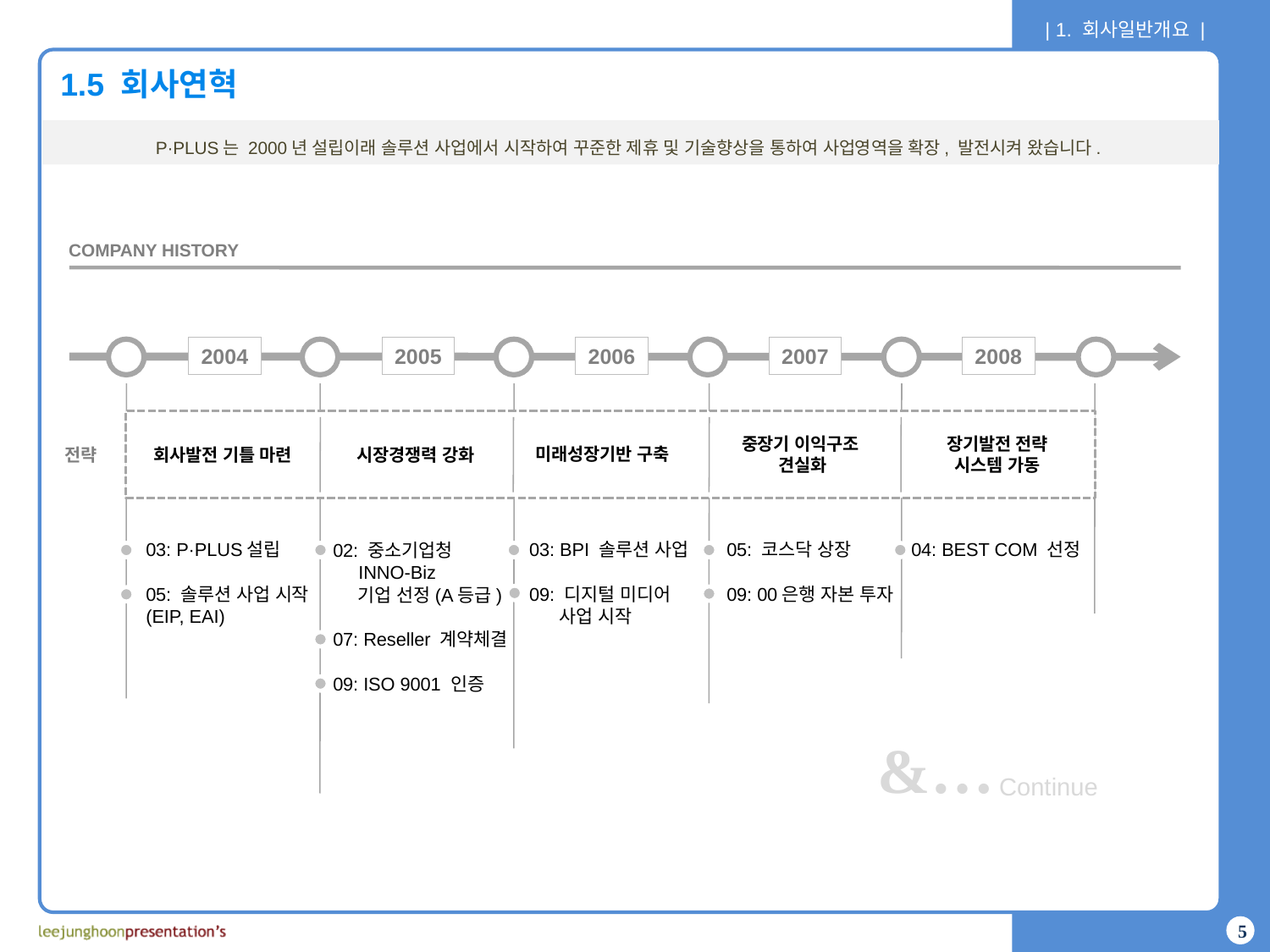

COMPANY HISTORY
2004
2005
2006
2007
2008

중장기 이익구조
견실화
장기발전 전략
시스템 가동
미래성장기반 구축
전략
회사발전 기틀 마련
시장경쟁력 강화
03: P·PLUS설립

05: 솔루션 사업 시작
(EIP, EAI)
03: BPI 솔루션 사업

09: 디지털 미디어
     사업 시작
05: 코스닥 상장

09: 00은행 자본 투자
04: BEST COM 선정
02: 중소기업청
     INNO-Biz
    기업 선정(A등급)

07: Reseller 계약체결

09: ISO 9001 인증

&…
Continue